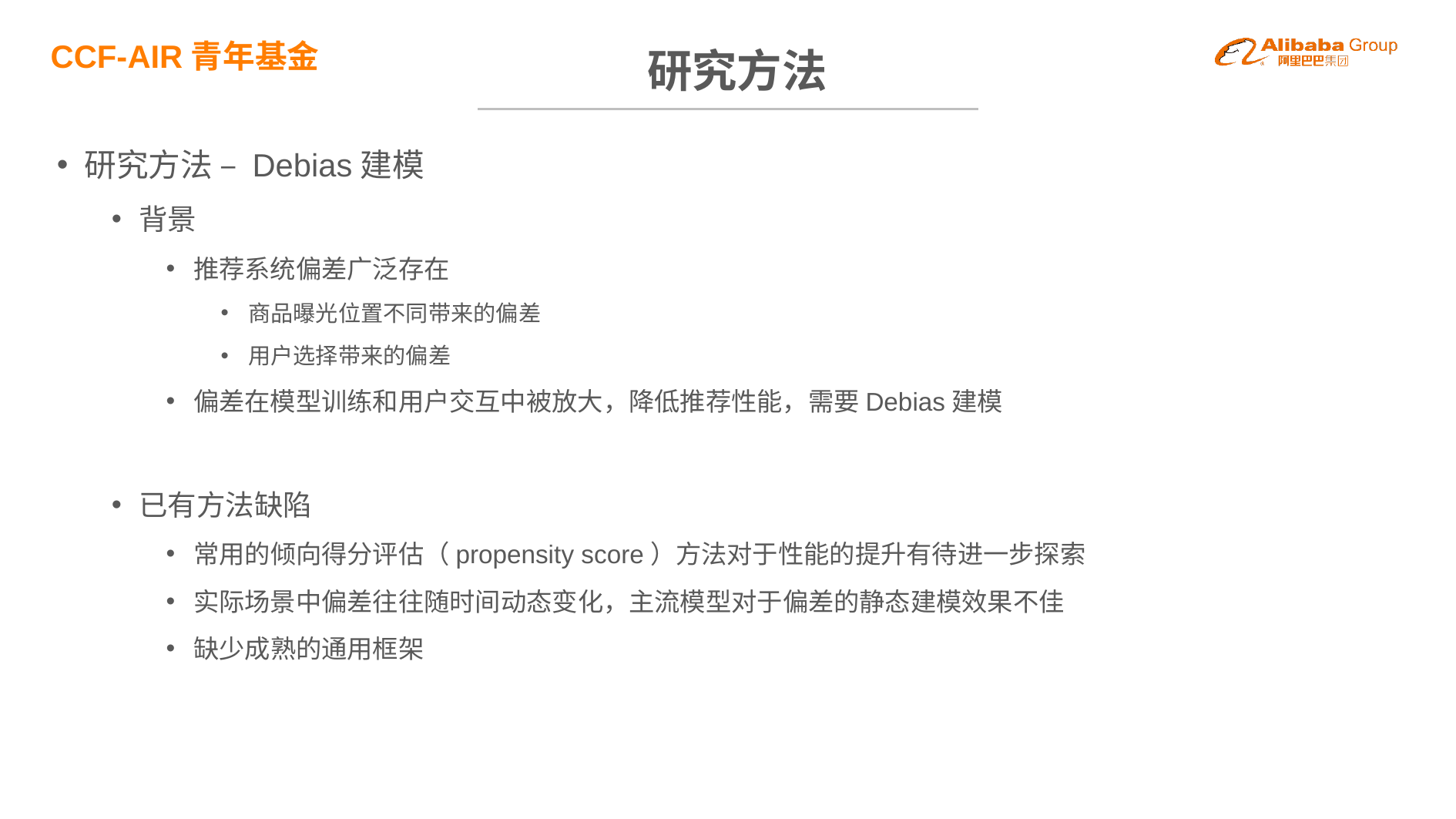

BBAAD9C20180234D78E509342D30B68042B9B2091AC58B80A1D98F3CB1E32B745B46B2386164DB0F22492E08C84624EC2D0921AAA1D0EBB11B5EC254370E25D524FE053D7C25E687A49429D76ED243B22E22E5817C4904A6A8CEB19A51160C68DC162490BEB
# 研究方法
研究方法 – Debias建模
背景
推荐系统偏差广泛存在
商品曝光位置不同带来的偏差
用户选择带来的偏差
偏差在模型训练和用户交互中被放大，降低推荐性能，需要Debias建模

已有方法缺陷
常用的倾向得分评估（propensity score）方法对于性能的提升有待进一步探索
实际场景中偏差往往随时间动态变化，主流模型对于偏差的静态建模效果不佳
缺少成熟的通用框架